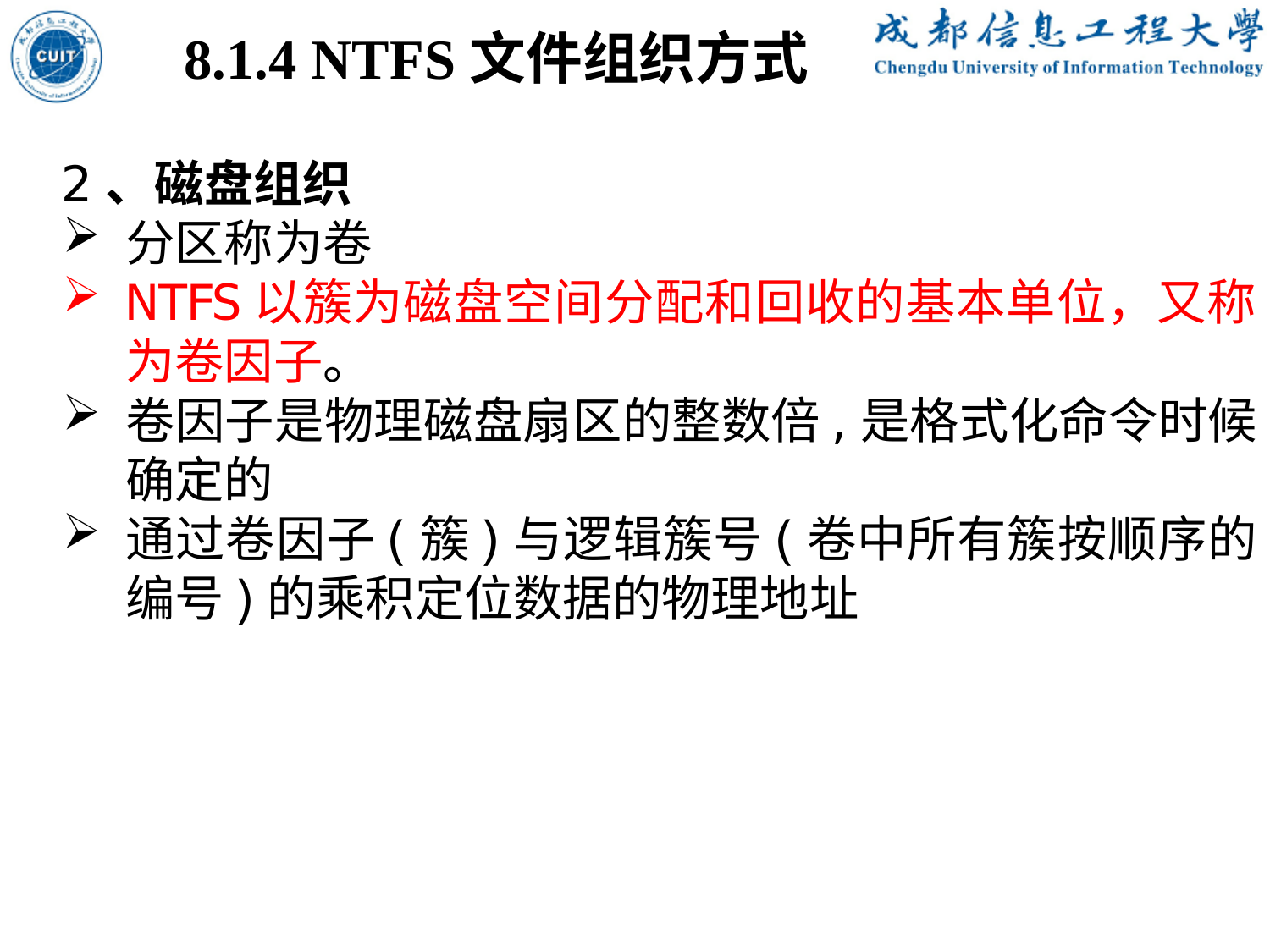

8.1.4 NTFS文件组织方式
2、磁盘组织
分区称为卷
NTFS以簇为磁盘空间分配和回收的基本单位，又称为卷因子。
卷因子是物理磁盘扇区的整数倍,是格式化命令时候确定的
通过卷因子(簇)与逻辑簇号(卷中所有簇按顺序的编号)的乘积定位数据的物理地址